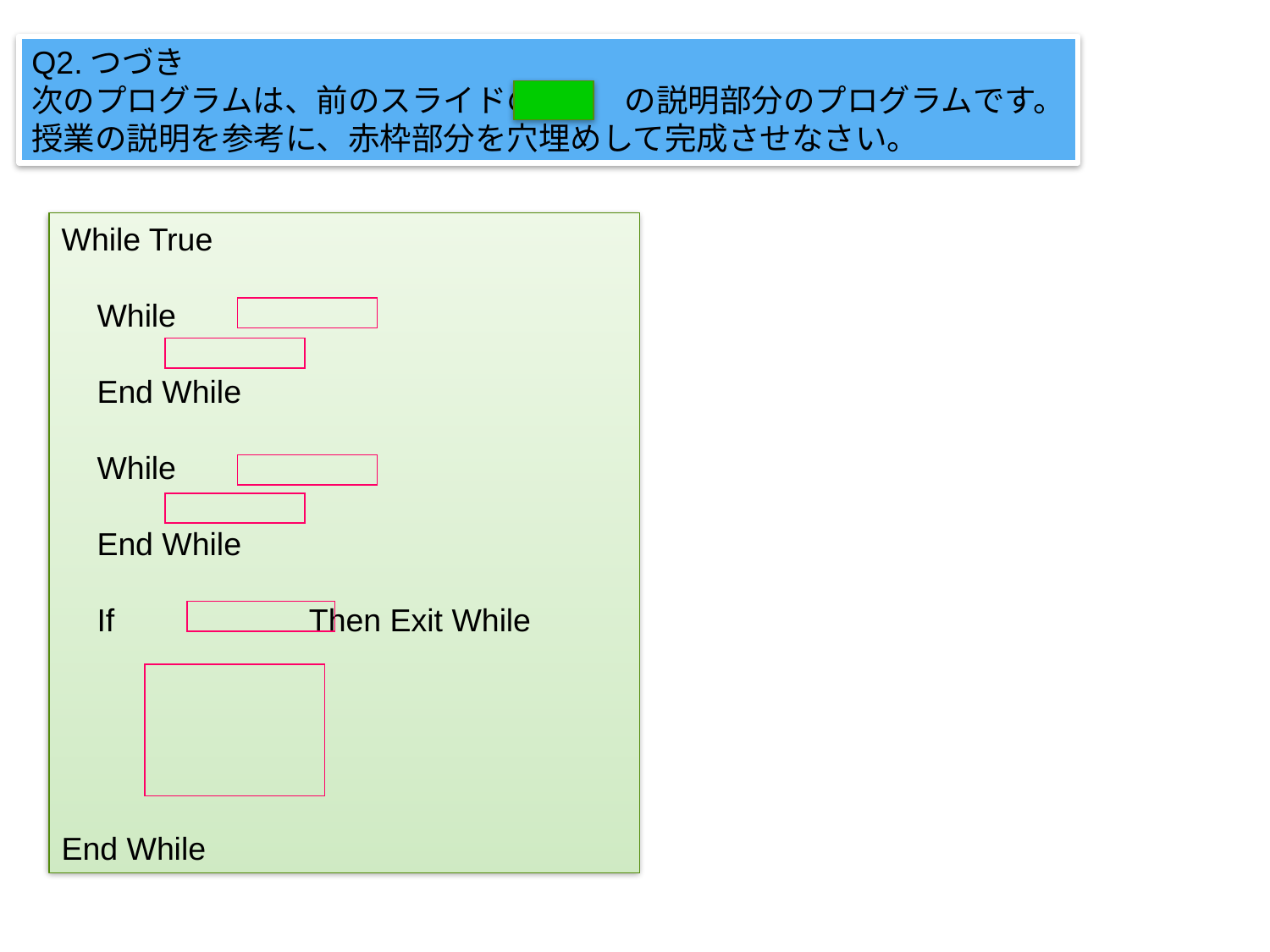

Q2.つづき
次のプログラムは、前のスライドの            の説明部分のプログラムです。
授業の説明を参考に、赤枠部分を穴埋めして完成させなさい。

While True

    While

    End While

    While

    End While

    If                      Then Exit While

End While